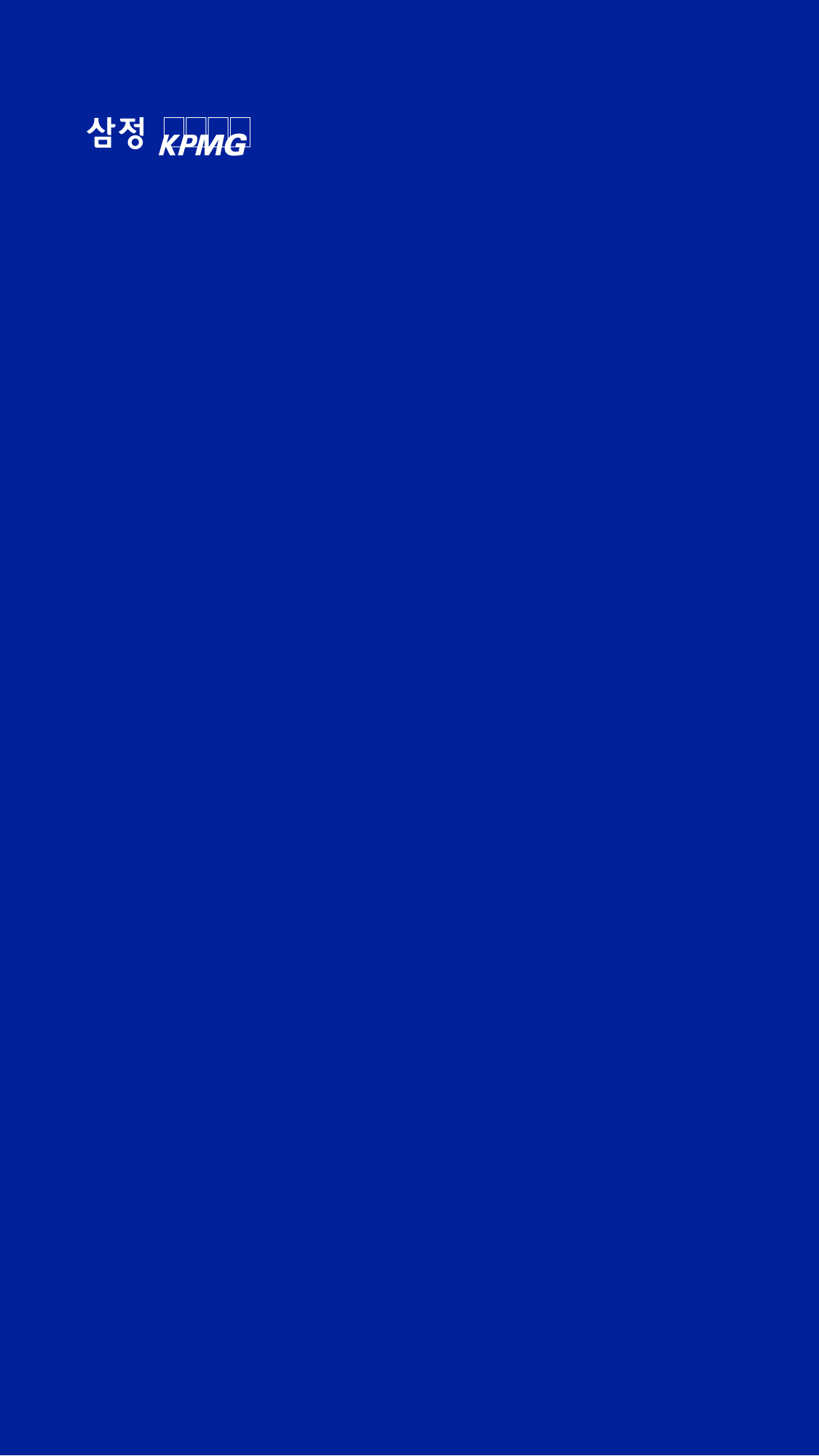

ESG 비즈니스그룹
| ESG 정보공시/인증 CoE |  |  |
| --- | --- | --- |
| 김진귀 부대표 02-2112-0223 jinkwikim@kr.kpmg.com | 황정환 상무 02-2112-0462 jeonghwanhwang@kr.kpmg.com |  |
|  |  |  |
|  |  |  |
| ESG 전략 자문 |  |  |
| --- | --- | --- |
| 이동석 부대표 02-2112-7954 dongseoklee@kr.kpmg.com | 문상원 상무 02-2112-6513 sangwonmoon@kr.kpmg.com |  |
|  |  |  |
|  |  |  |
| ESG 리스크 자문 |  |  |
| --- | --- | --- |
| 정우철 전무 02-2112-3079 woochuljung@kr.kpmg.com | 여준형 상무 02-2112-0207 junhyungyeo@kr.kpmg.com |  |
|  |  |  |
|  |  |  |
| ESG IT 자문 |  |  |
| --- | --- | --- |
| 이승근 상무 02-2112-0992 seungkeunlee@kr.kpmg.com |  |  |
|  |  |  |
|  |  |  |
| 삼정KPMG 경제연구원 |  |  |
| --- | --- | --- |
| 김규림 이사 T: +82 2 2112 4089 gyulimkim@kr.kpmg.com | 곽호경 수석연구원 T: +82 2 2112 7962 E: hokyungkwak@kr.kpmg.com | 최연경 책임연구원 T: +82 2 2112 7769 E: yeonkyungchoi@kr.kpmg.com |
|  |  |  |
|  |  |  |